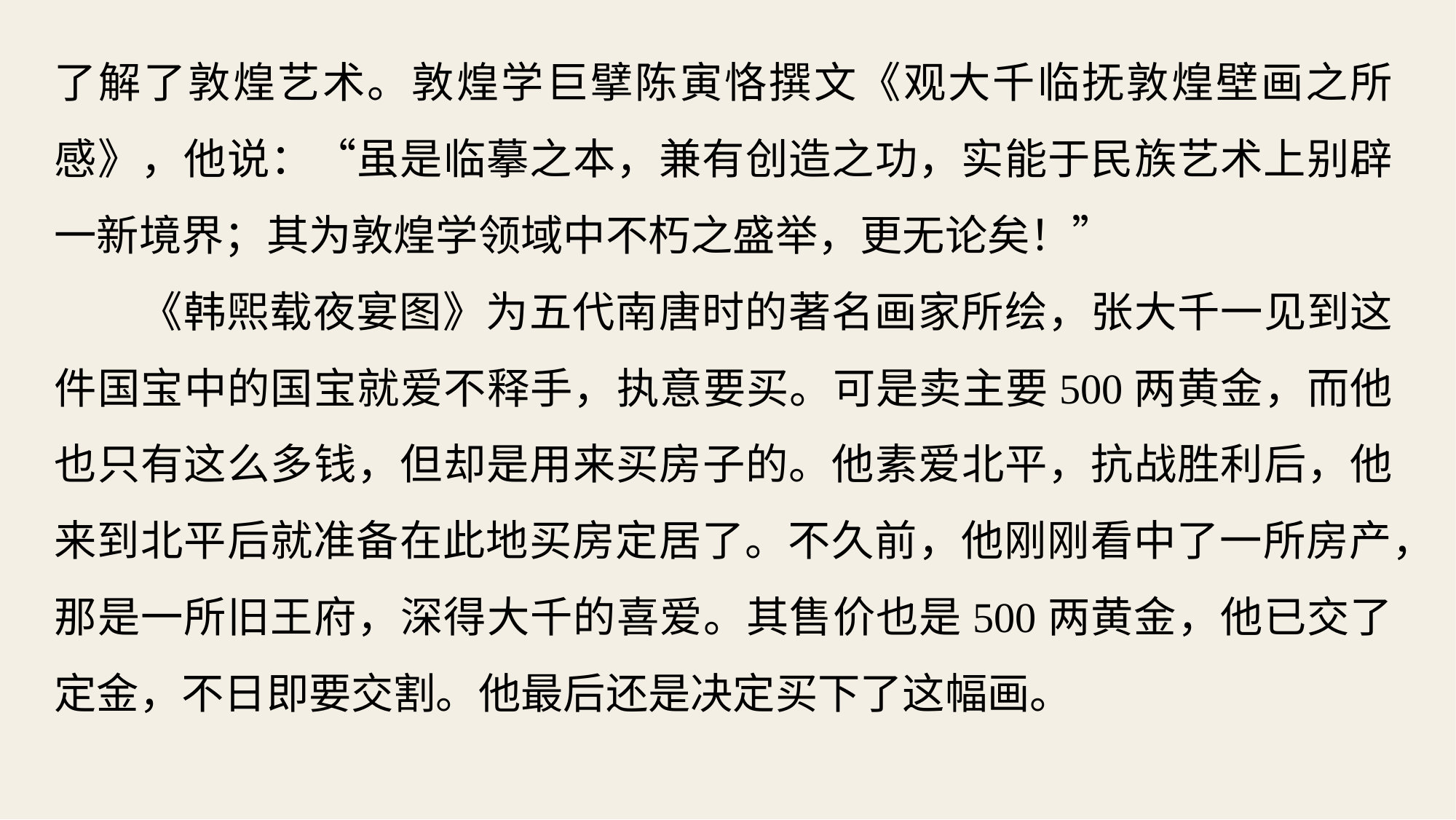

了解了敦煌艺术。敦煌学巨擘陈寅恪撰文《观大千临抚敦煌壁画之所感》，他说：“虽是临摹之本，兼有创造之功，实能于民族艺术上别辟一新境界；其为敦煌学领域中不朽之盛举，更无论矣！”
《韩煕载夜宴图》为五代南唐时的著名画家所绘，张大千一见到这件国宝中的国宝就爱不释手，执意要买。可是卖主要500两黄金，而他也只有这么多钱，但却是用来买房子的。他素爱北平，抗战胜利后，他来到北平后就准备在此地买房定居了。不久前，他刚刚看中了一所房产，那是一所旧王府，深得大千的喜爱。其售价也是500两黄金，他已交了定金，不日即要交割。他最后还是决定买下了这幅画。